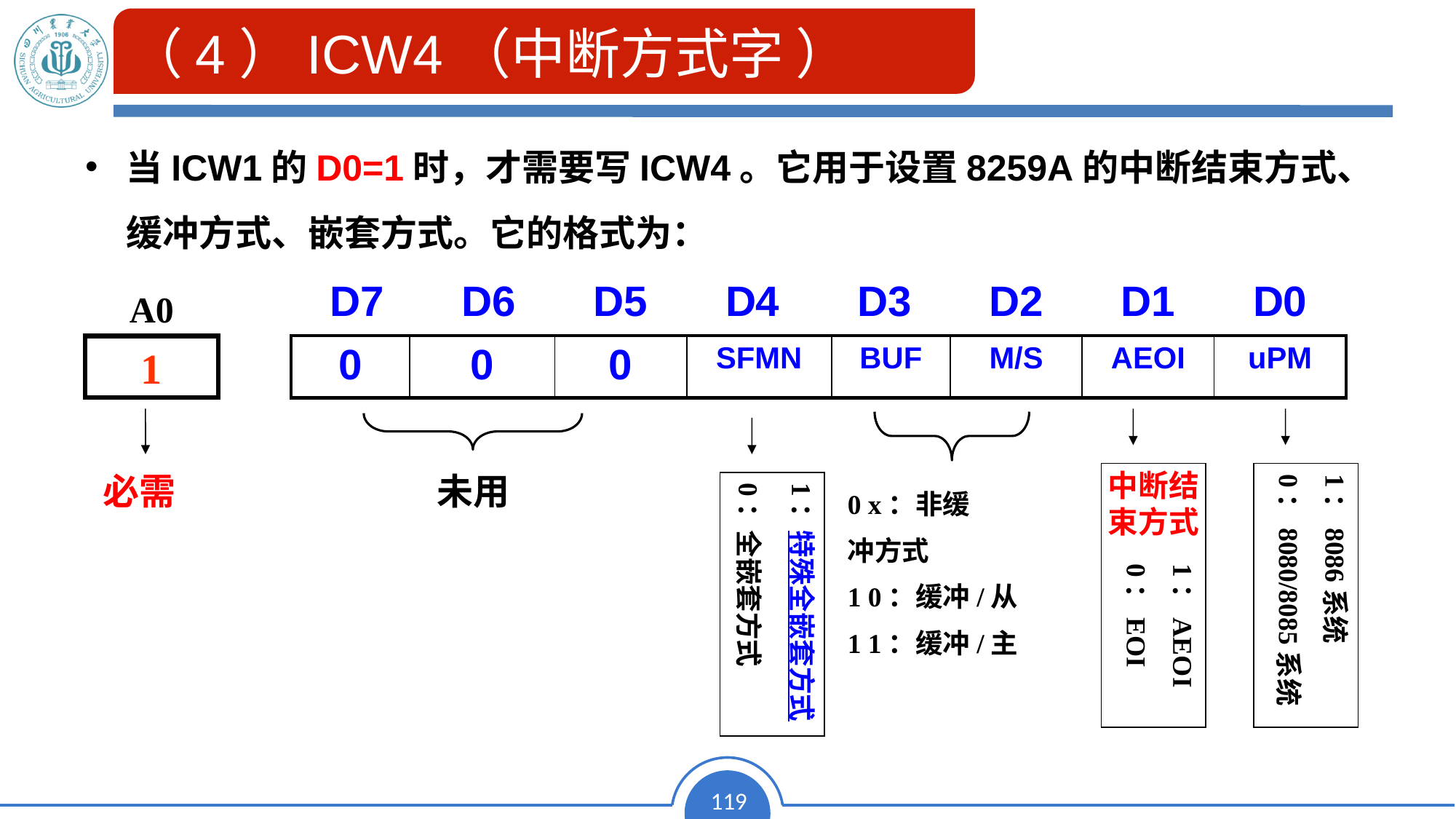

# （4）ICW4（中断方式字 ）
当ICW1的D0=1时，才需要写ICW4。它用于设置8259A的中断结束方式、缓冲方式、嵌套方式。它的格式为：

| D7 | D6 | D5 | D4 | D3 | D2 | D1 | D0 |
| --- | --- | --- | --- | --- | --- | --- | --- |
A0
1
| 0 | 0 | 0 | SFMN | BUF | M/S | AEOI | uPM |
| --- | --- | --- | --- | --- | --- | --- | --- |

必需

             1：AEOI
             0：EOI

1：8086系统
0：8080/8085系统

未用

1：特殊全嵌套方式
0：全嵌套方式

0 x：非缓
冲方式
1 0：缓冲/从
1 1：缓冲/主
中断结束方式